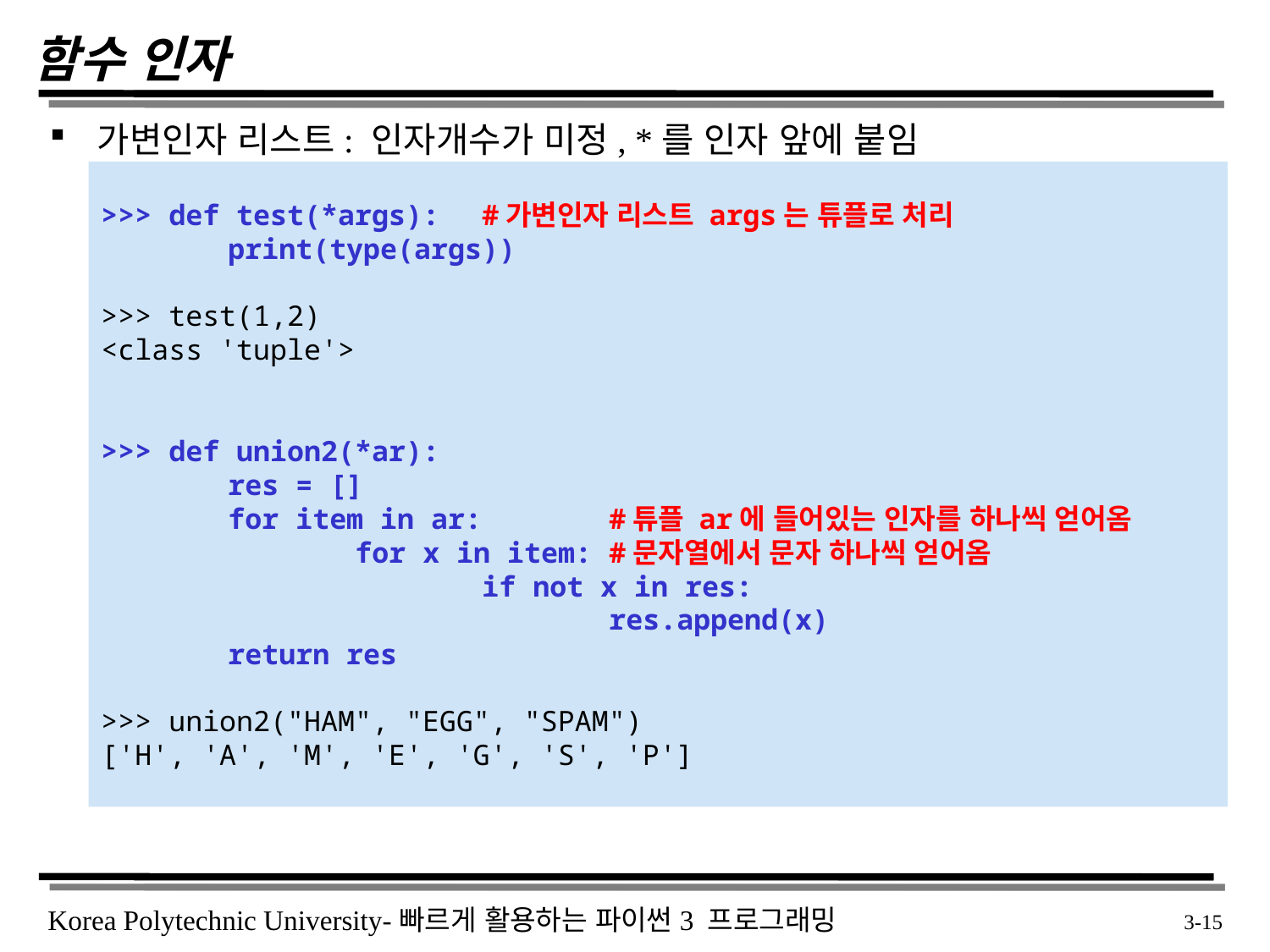

# 함수 인자
가변인자 리스트: 인자개수가 미정, *를 인자 앞에 붙임

>>> def test(*args):	#가변인자 리스트 args는 튜플로 처리
	print(type(args))

>>> test(1,2)
<class 'tuple'>

>>> def union2(*ar):
	res = []
	for item in ar:	#튜플 ar에 들어있는 인자를 하나씩 얻어옴
		for x in item: #문자열에서 문자 하나씩 얻어옴
			if not x in res:
				res.append(x)
	return res

>>> union2("HAM", "EGG", "SPAM")
['H', 'A', 'M', 'E', 'G', 'S', 'P']
 3-15